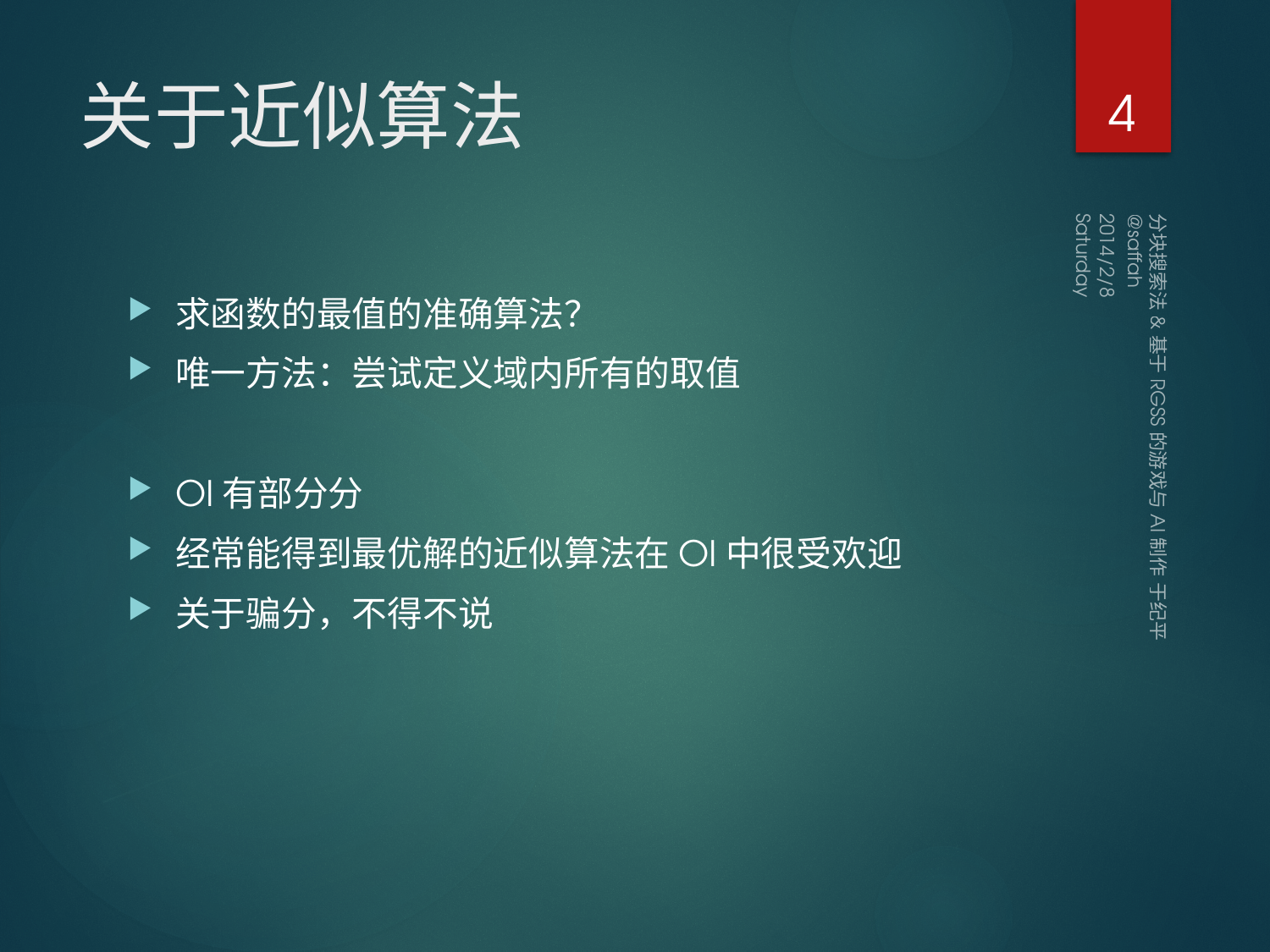

4
# 关于近似算法
2014/2/8 Saturday
求函数的最值的准确算法？
唯一方法：尝试定义域内所有的取值

OI有部分分
经常能得到最优解的近似算法在OI中很受欢迎
关于骗分，不得不说
分块搜索法&基于RGSS的游戏与AI制作 于纪平 @saffah